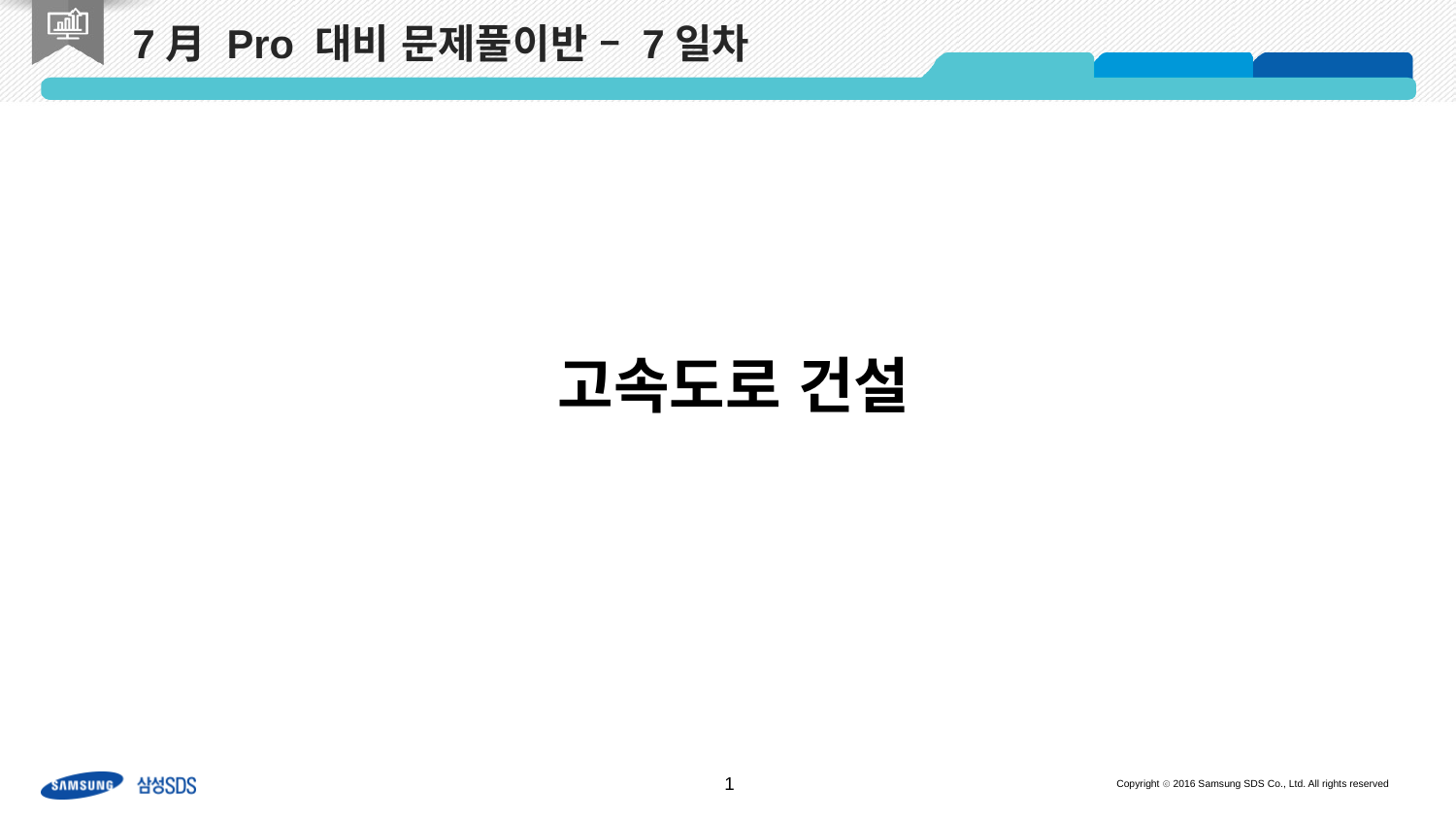

# 7月 Pro 대비 문제풀이반 – 7일차
고속도로 건설